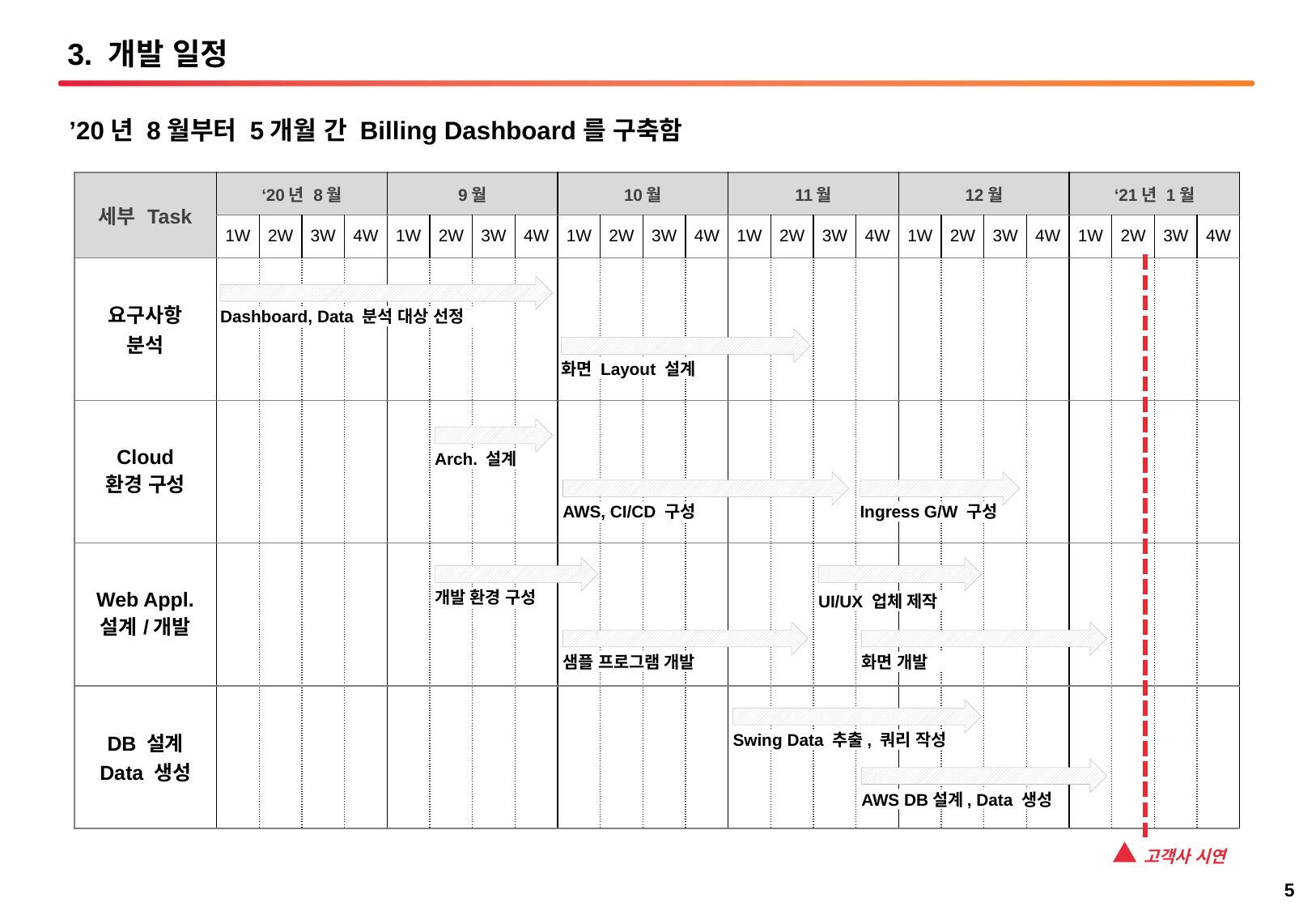

3. 개발 일정
’20년 8월부터 5개월 간 Billing Dashboard를 구축함

| 세부 Task | ‘20년 8월 |  |  |  | 9월 |  |  |  | 10월 |  |  |  | 11월 |  |  |  | 12월 |  |  |  | ‘21년 1월 |  |  |  |
| --- | --- | --- | --- | --- | --- | --- | --- | --- | --- | --- | --- | --- | --- | --- | --- | --- | --- | --- | --- | --- | --- | --- | --- | --- |
|  | 1W | 2W | 3W | 4W | 1W | 2W | 3W | 4W | 1W | 2W | 3W | 4W | 1W | 2W | 3W | 4W | 1W | 2W | 3W | 4W | 1W | 2W | 3W | 4W |
| 요구사항 분석 |  |  |  |  |  |  |  |  |  |  |  |  |  |  |  |  |  |  |  |  |  |  |  |  |
| Cloud 환경 구성 |  |  |  |  |  |  |  |  |  |  |  |  |  |  |  |  |  |  |  |  |  |  |  |  |
| Web Appl. 설계/개발 |  |  |  |  |  |  |  |  |  |  |  |  |  |  |  |  |  |  |  |  |  |  |  |  |
| DB 설계 Data 생성 |  |  |  |  |  |  |  |  |  |  |  |  |  |  |  |  |  |  |  |  |  |  |  |  |

Dashboard, Data 분석 대상 선정

화면 Layout 설계

Arch. 설계

Ingress G/W 구성
AWS, CI/CD 구성

개발 환경 구성
UI/UX 업체 제작

샘플 프로그램 개발
화면 개발

Swing Data 추출, 쿼리 작성
AWS DB설계, Data 생성
▲고객사 시연